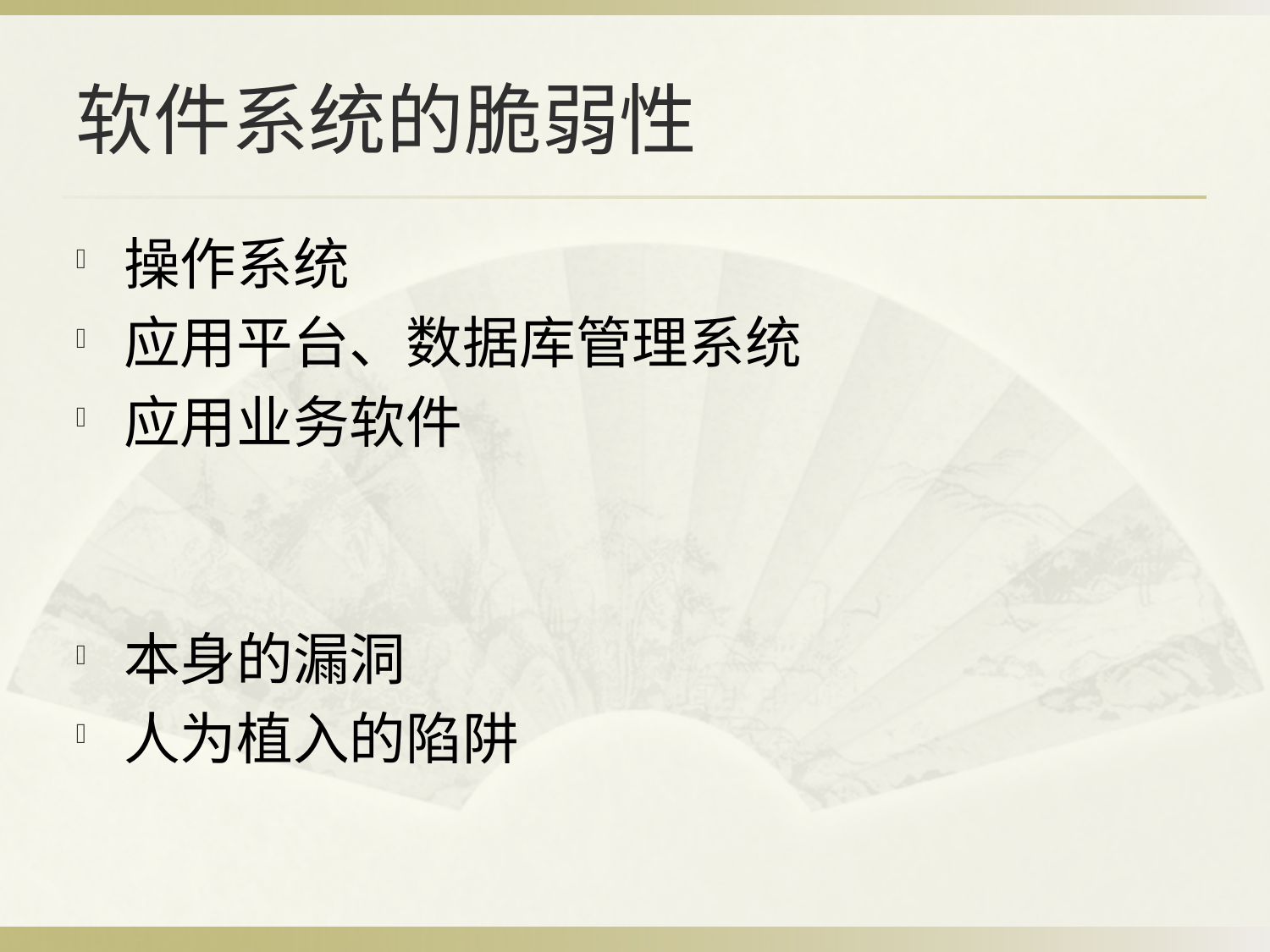

# 软件系统的脆弱性
操作系统
应用平台、数据库管理系统
应用业务软件

本身的漏洞
人为植入的陷阱